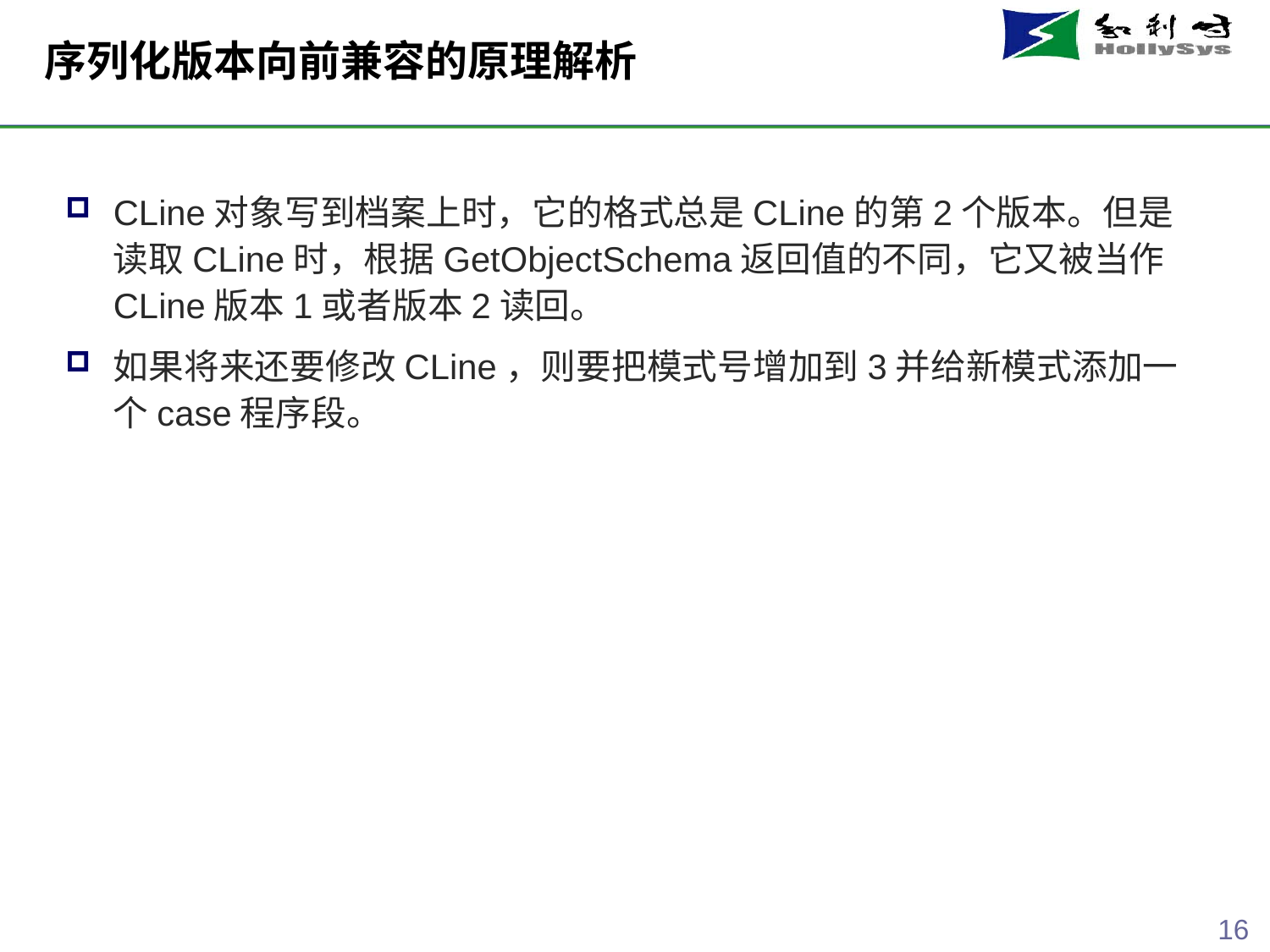

# 序列化版本向前兼容的原理解析
CLine对象写到档案上时，它的格式总是CLine的第2个版本。但是读取CLine时，根据GetObjectSchema返回值的不同，它又被当作CLine版本1或者版本2读回。
如果将来还要修改CLine，则要把模式号增加到3并给新模式添加一个case程序段。